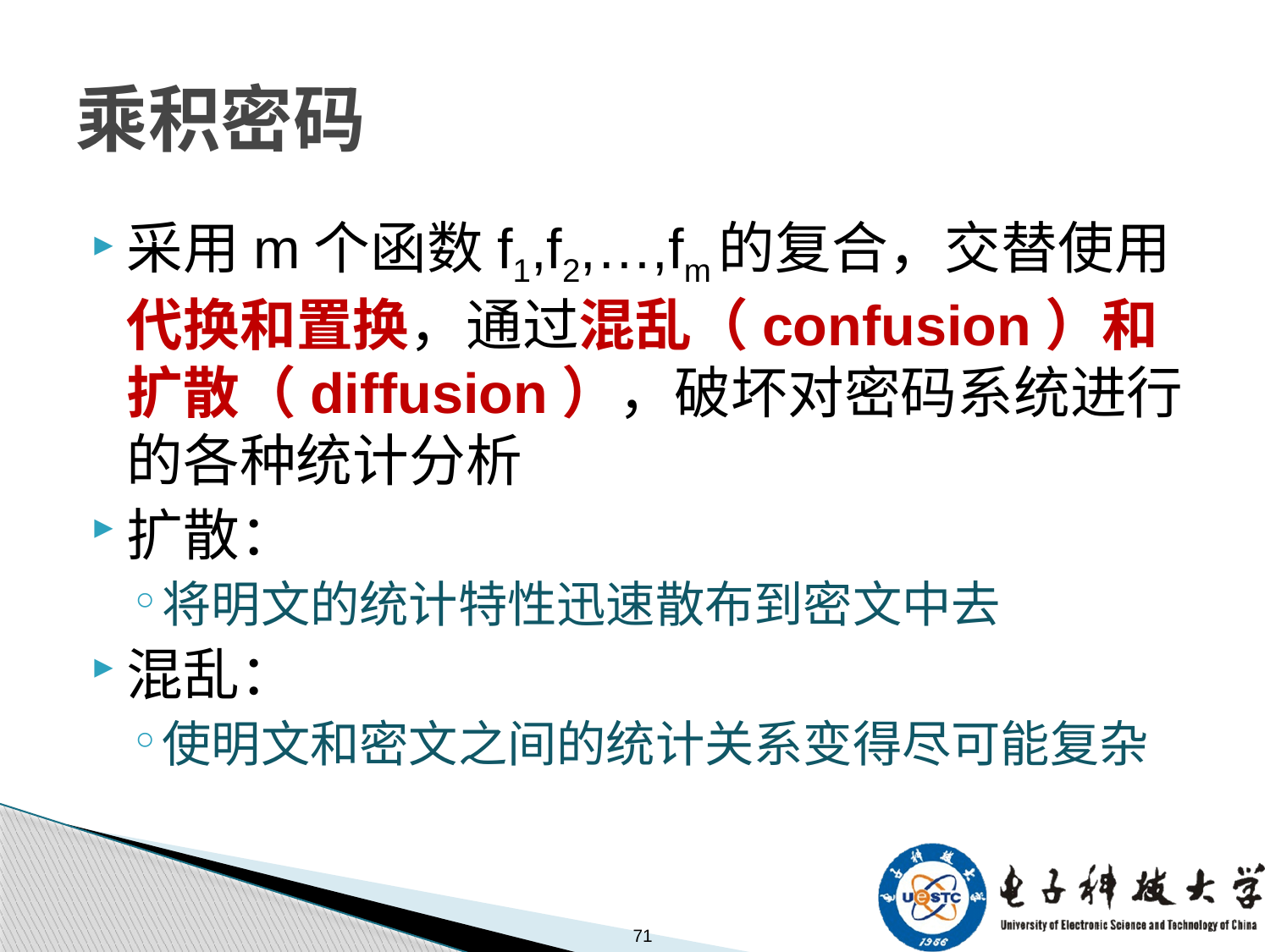

# 乘积密码
采用m个函数f1,f2,…,fm的复合，交替使用代换和置换，通过混乱（confusion）和扩散（diffusion），破坏对密码系统进行的各种统计分析
扩散：
将明文的统计特性迅速散布到密文中去
混乱：
使明文和密文之间的统计关系变得尽可能复杂
71